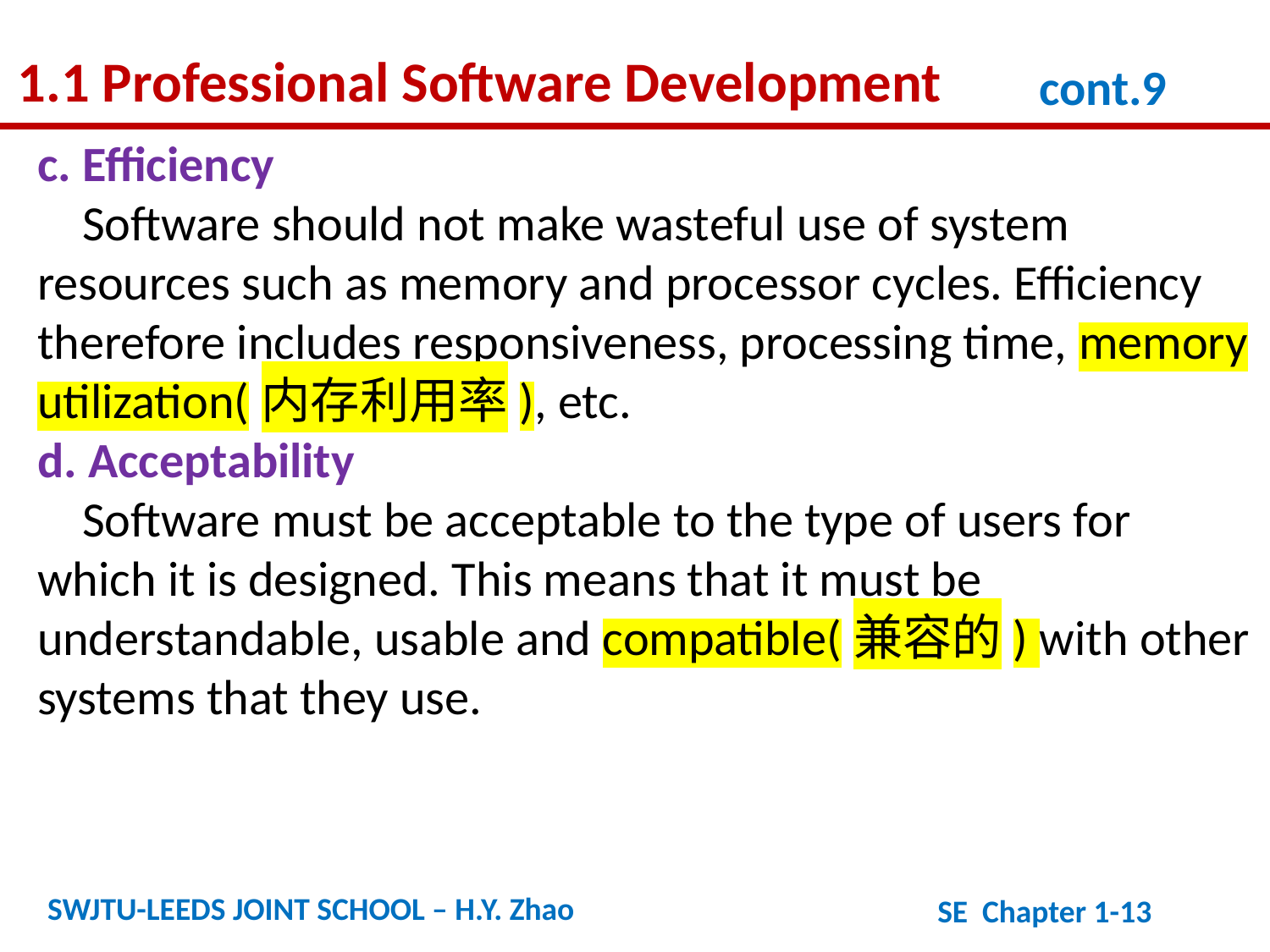

1.1 Professional Software Development
cont.9
c. Efficiency
    Software should not make wasteful use of system resources such as memory and processor cycles. Efficiency therefore includes responsiveness, processing time, memory utilization(内存利用率), etc.
d. Acceptability
    Software must be acceptable to the type of users for which it is designed. This means that it must be understandable, usable and compatible(兼容的) with other systems that they use.
SWJTU-LEEDS JOINT SCHOOL – H.Y. Zhao
SE  Chapter 1-13